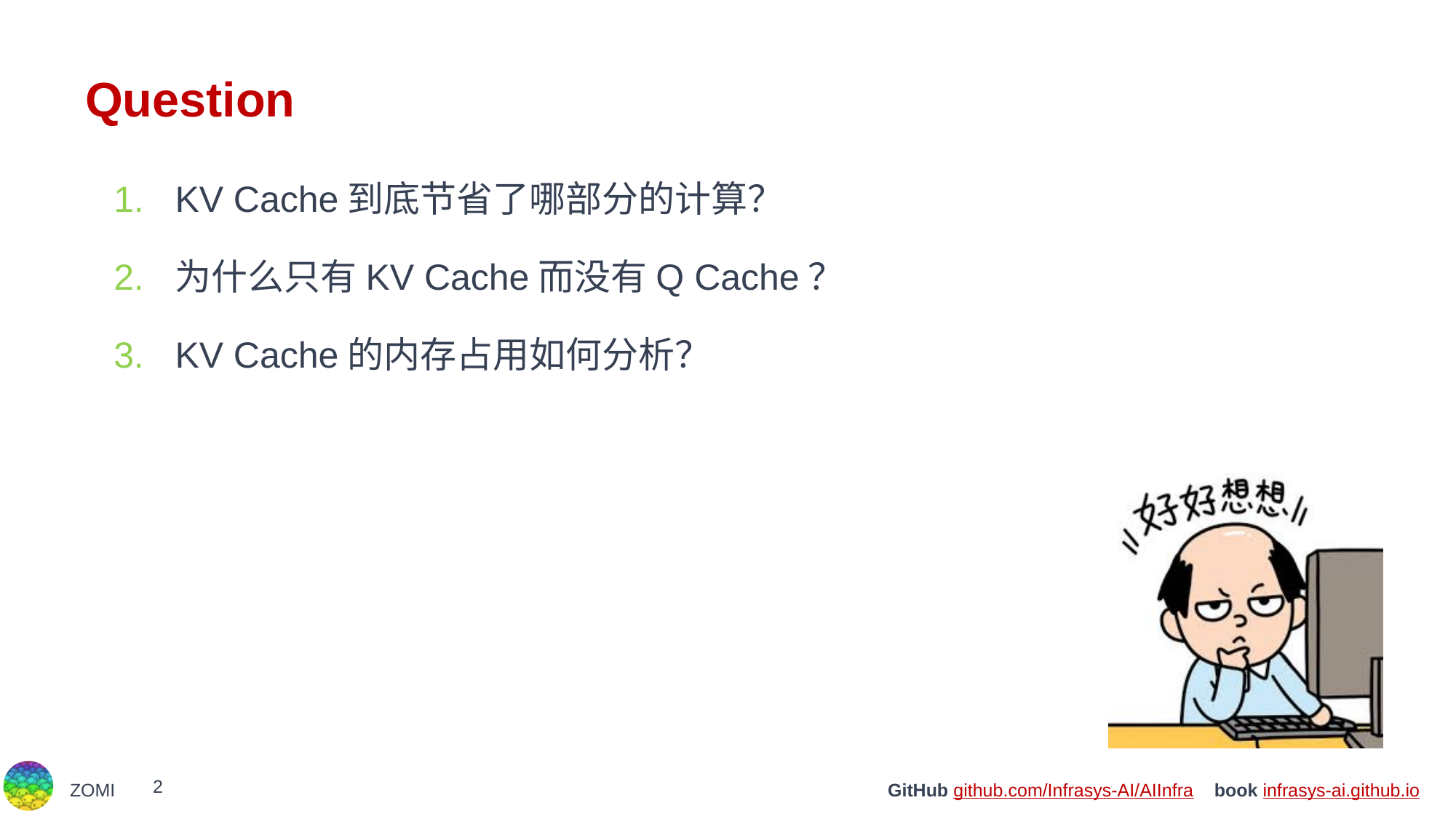

# Question
KV Cache到底节省了哪部分的计算？
为什么只有KV Cache而没有Q Cache？
KV Cache的内存占用如何分析？